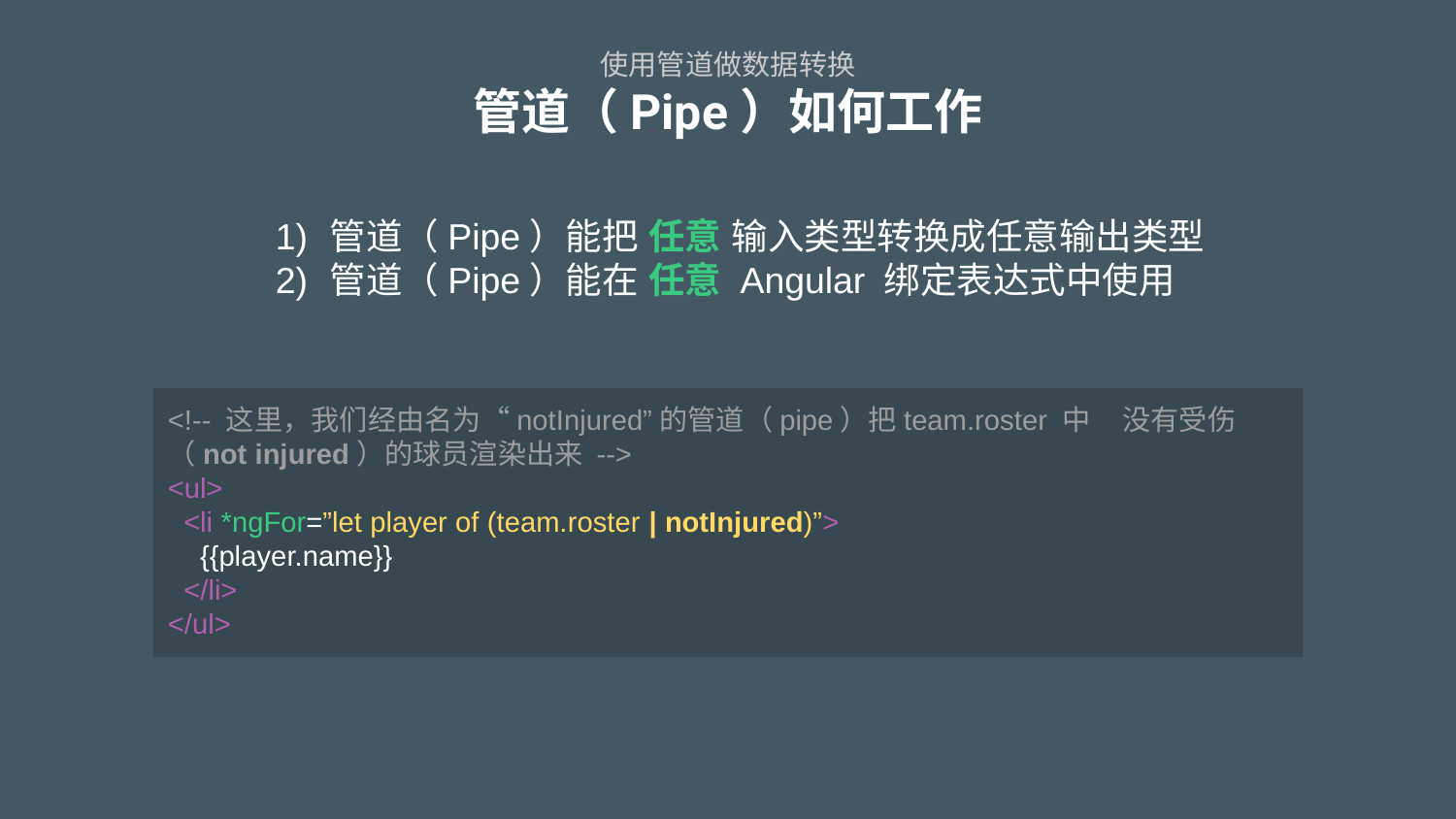

# 使用管道做数据转换 管道（Pipe）如何工作
管道（Pipe）能把 任意 输入类型转换成任意输出类型
管道（Pipe）能在 任意 Angular 绑定表达式中使用
<!-- 这里，我们经由名为“notInjured”的管道（pipe）把team.roster 中     没有受伤（not injured）的球员渲染出来 -->
<ul>
  <li *ngFor=”let player of (team.roster | notInjured)”>
    {{player.name}}
  </li>
</ul>